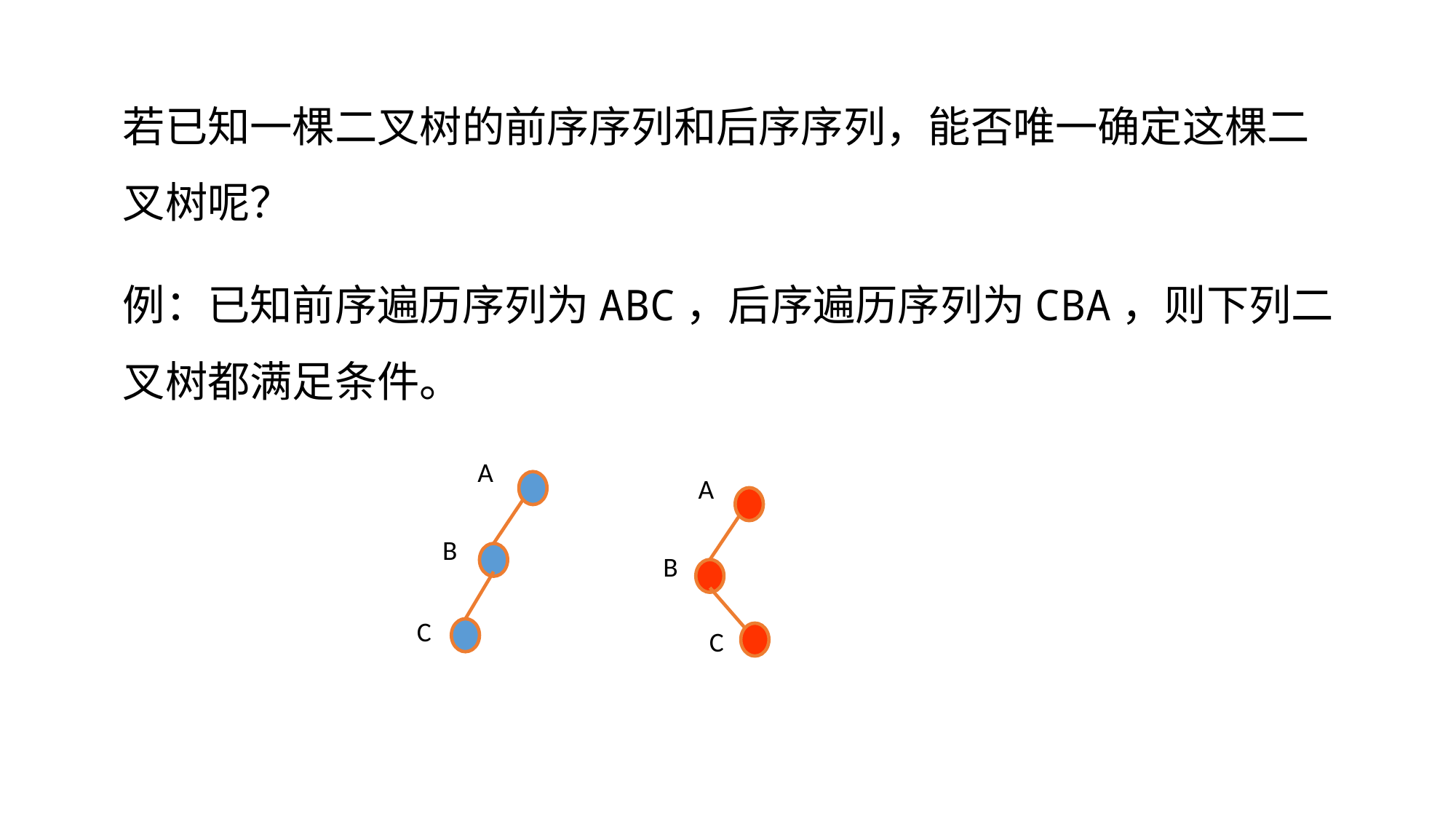

若已知一棵二叉树的前序序列和后序序列，能否唯一确定这棵二叉树呢？
例：已知前序遍历序列为ABC，后序遍历序列为CBA，则下列二叉树都满足条件。
A
A

B
B
C
C